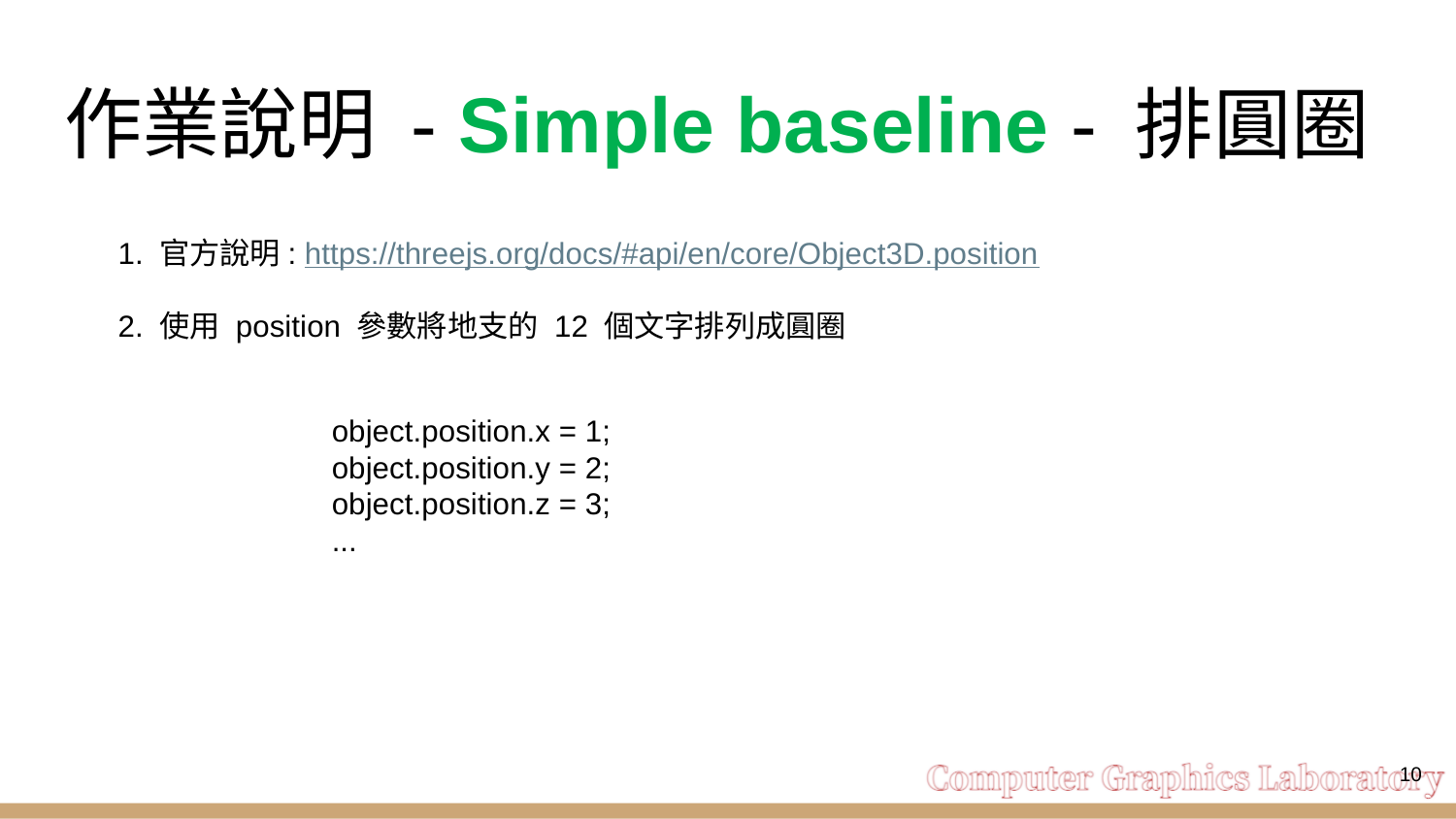

# 作業說明 - Simple baseline - 排圓圈
1. 官方說明: https://threejs.org/docs/#api/en/core/Object3D.position

2. 使用 position 參數將地支的 12 個文字排列成圓圈

object.position.x = 1;
object.position.y = 2;
object.position.z = 3;
...

10